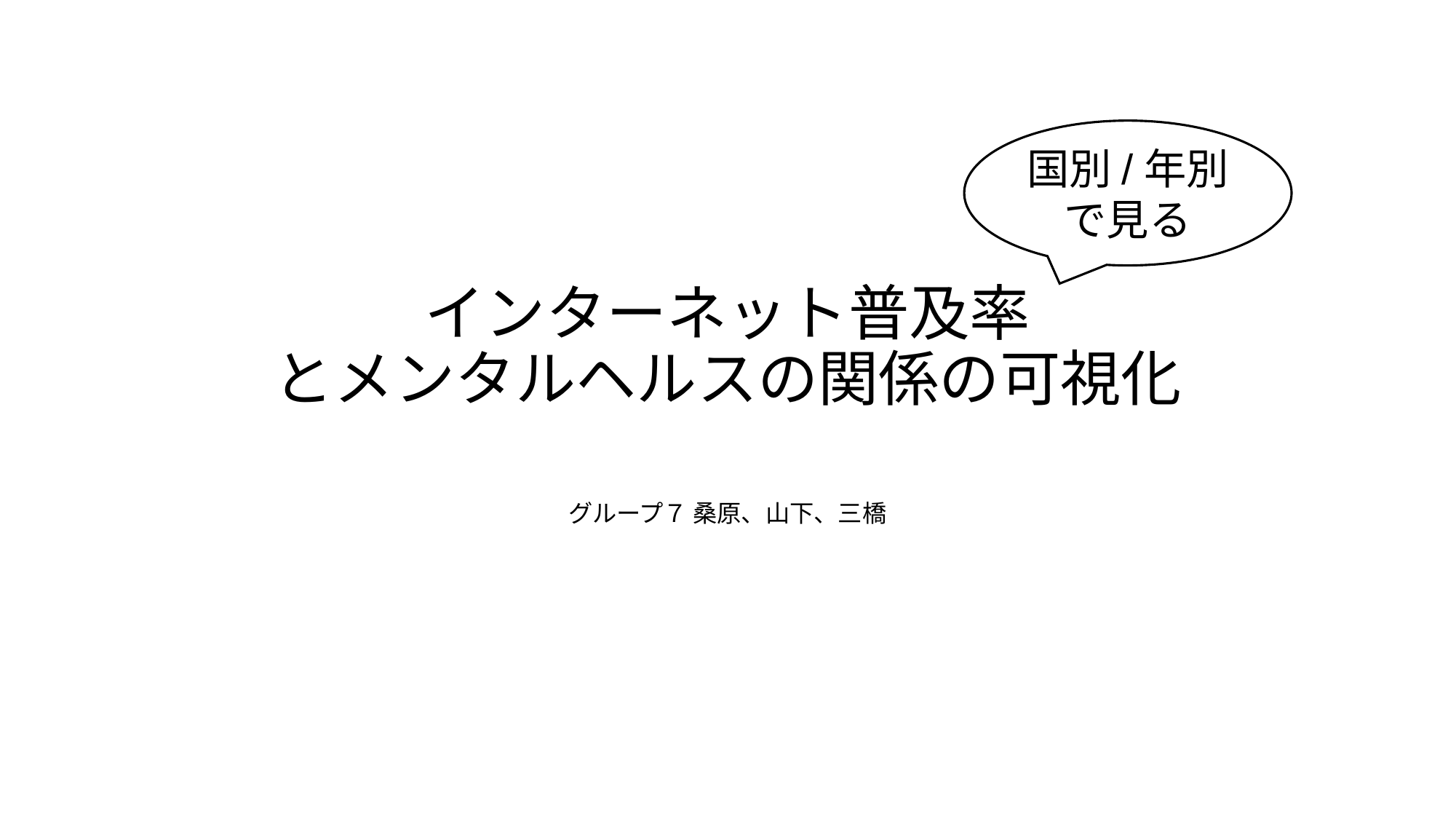

国別/年別で見る
# インターネット普及率 とメンタルヘルスの関係の可視化

グループ７ 桑原、山下、三橋